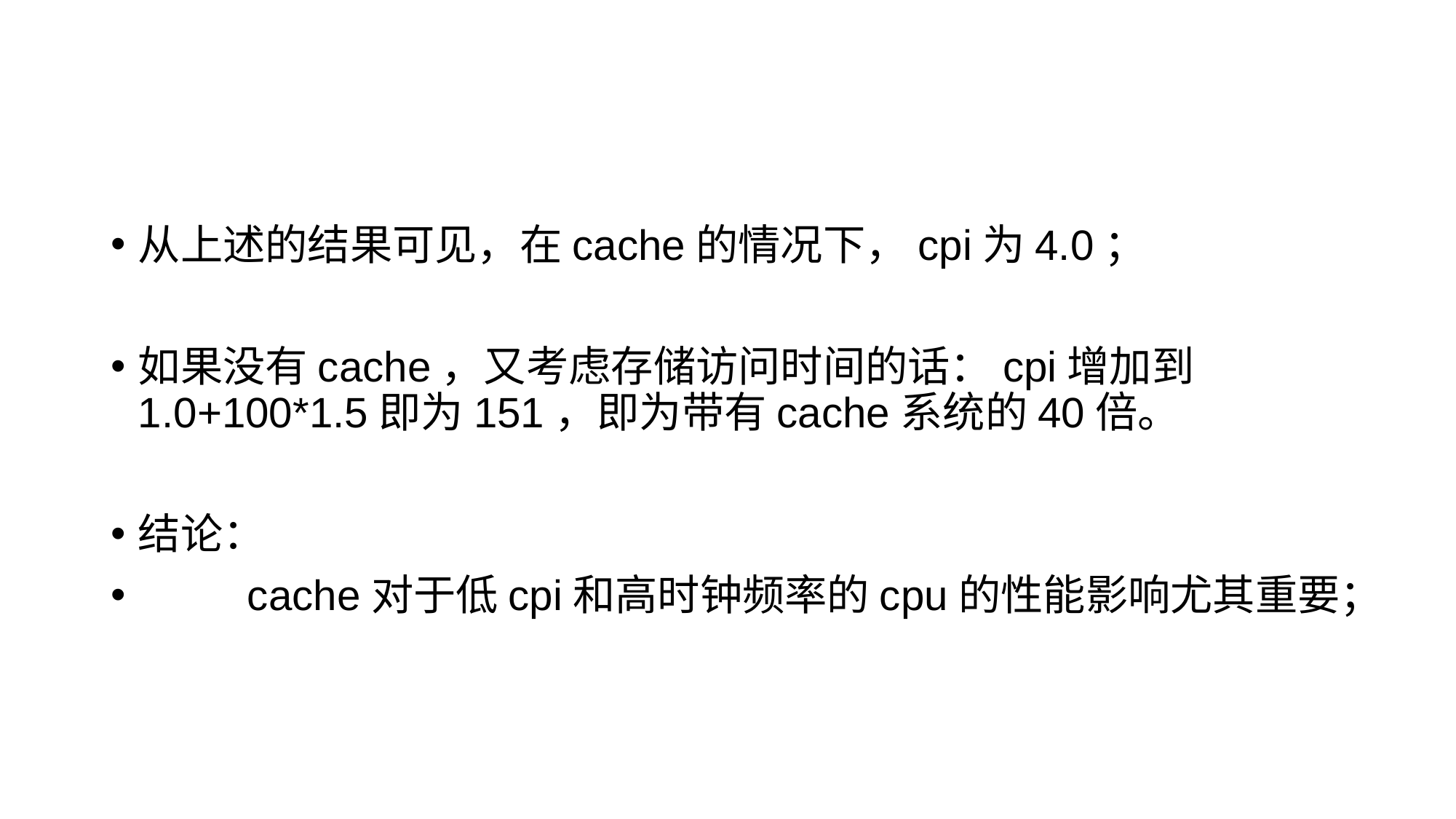

#
从上述的结果可见，在cache的情况下，cpi为4.0；

如果没有cache，又考虑存储访问时间的话：cpi增加到1.0+100*1.5即为151，即为带有cache系统的40倍。

结论：
	cache对于低cpi和高时钟频率的cpu的性能影响尤其重要；